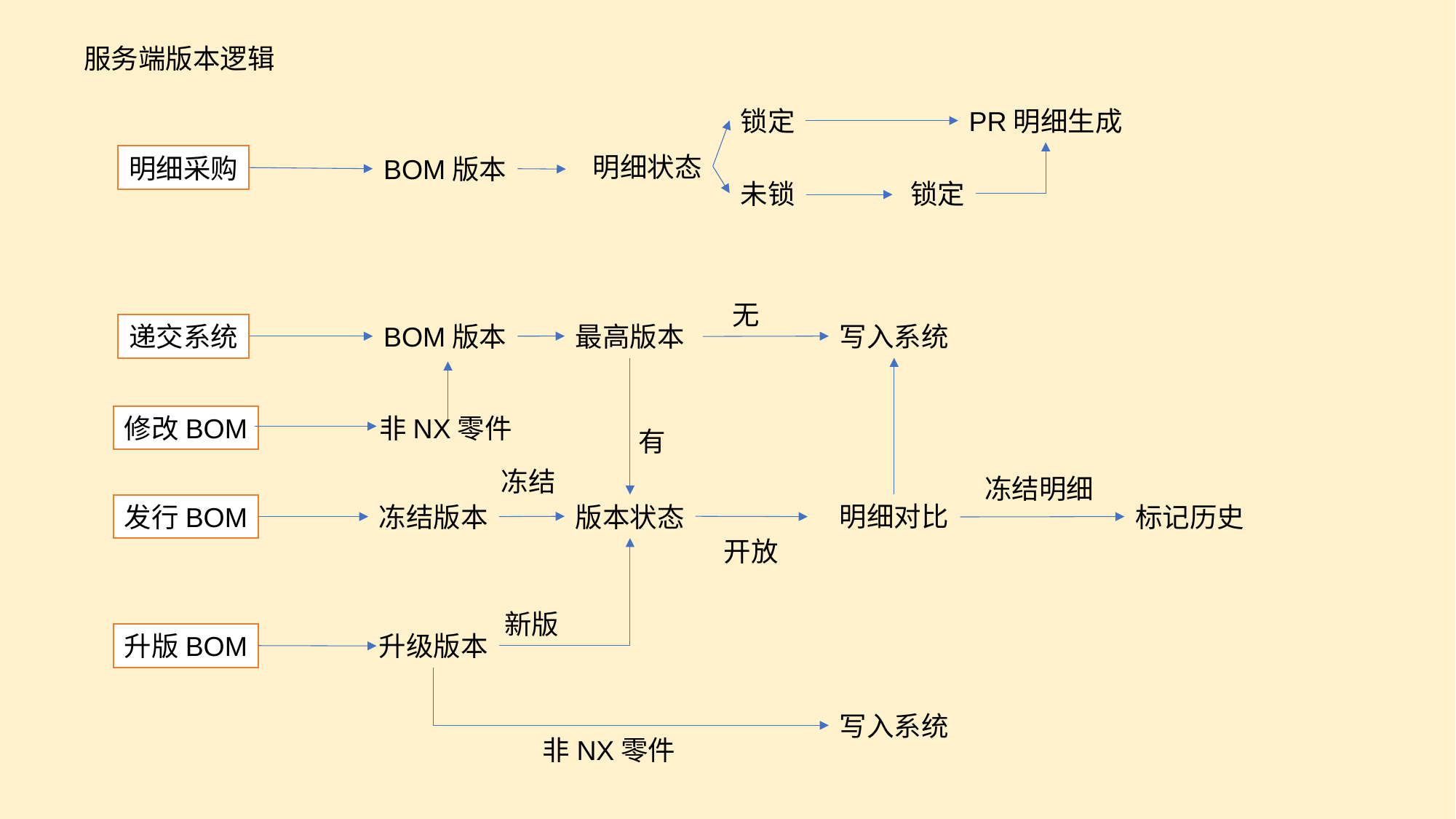

服务端版本逻辑
锁定
PR明细生成
明细状态
明细采购
BOM版本
未锁
锁定
无
最高版本
写入系统
递交系统
BOM版本
修改BOM
非NX零件
有
冻结
冻结明细
明细对比
版本状态
发行BOM
冻结版本
标记历史
开放
新版
升版BOM
升级版本
写入系统
非NX零件